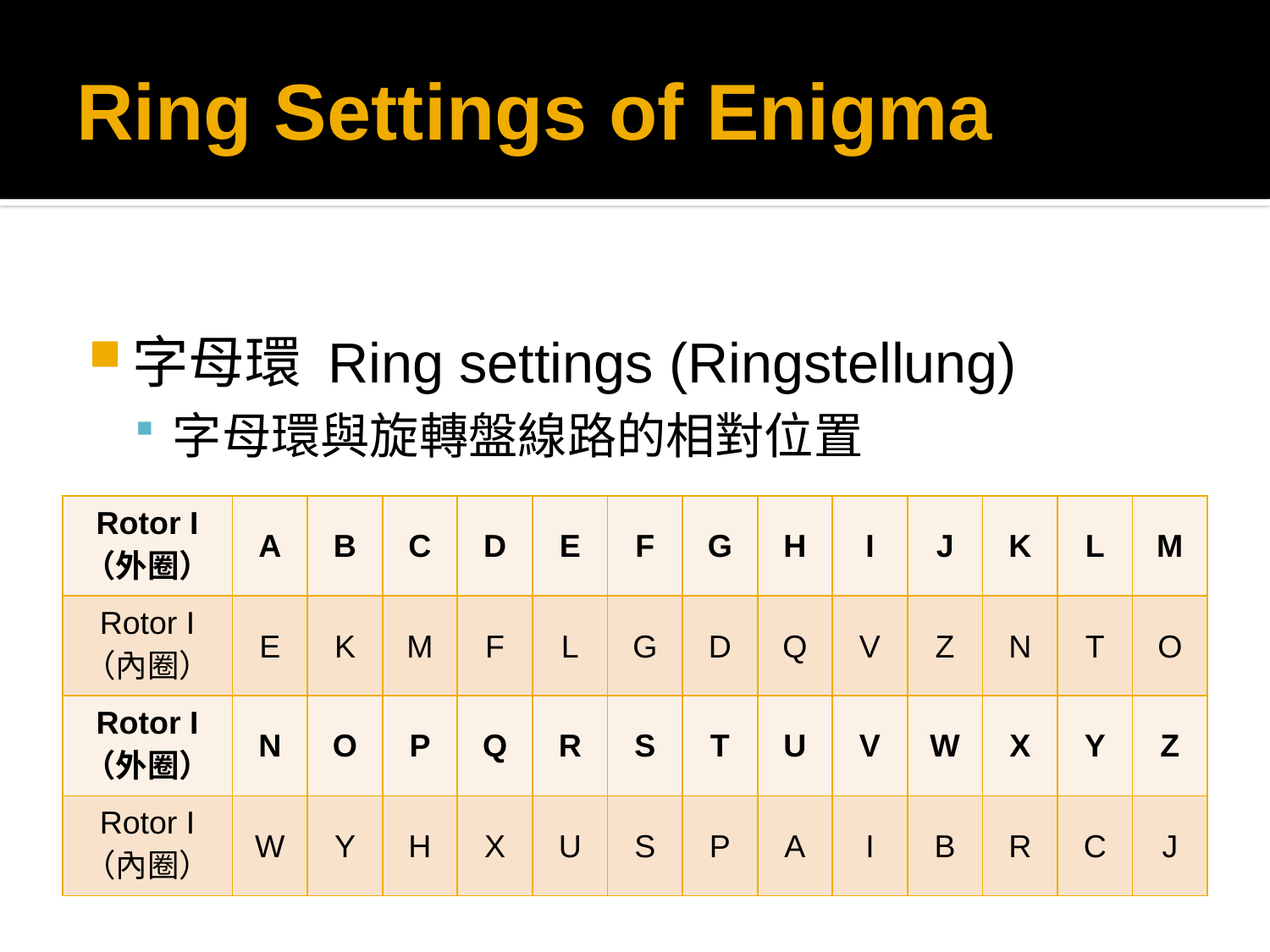

# Ring Settings of Enigma

字母環 Ring settings (Ringstellung)
字母環與旋轉盤線路的相對位置
| Rotor I （外圈） | A | B | C | D | E | F | G | H | I | J | K | L | M |
| --- | --- | --- | --- | --- | --- | --- | --- | --- | --- | --- | --- | --- | --- |
| Rotor I （內圈） | E | K | M | F | L | G | D | Q | V | Z | N | T | O |
| Rotor I （外圈） | N | O | P | Q | R | S | T | U | V | W | X | Y | Z |
| Rotor I （內圈） | W | Y | H | X | U | S | P | A | I | B | R | C | J |